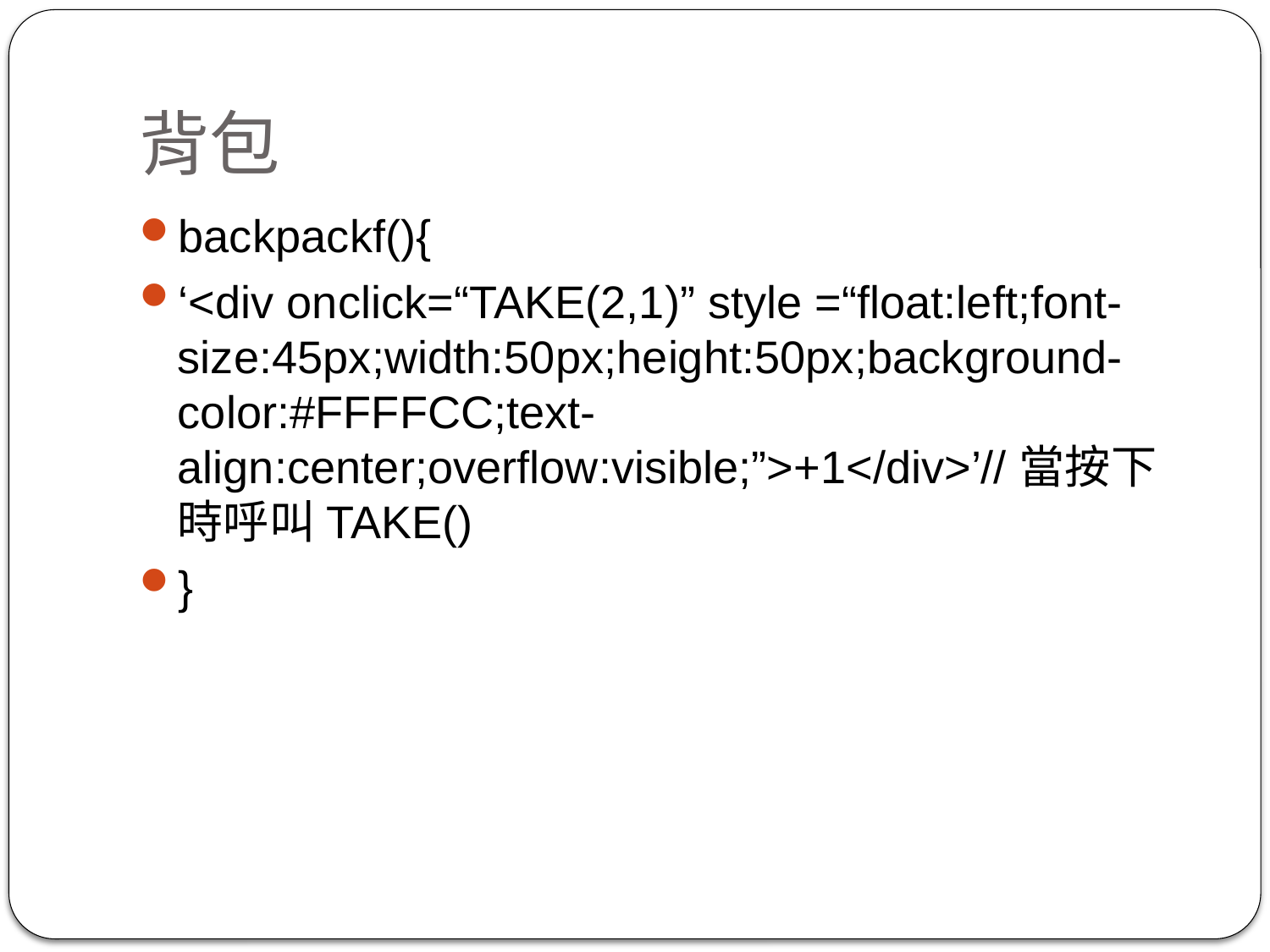

# 背包
backpackf(){
‘<div onclick=“TAKE(2,1)” style =“float:left;font-size:45px;width:50px;height:50px;background-color:#FFFFCC;text-align:center;overflow:visible;”>+1</div>’//當按下時呼叫TAKE()
}